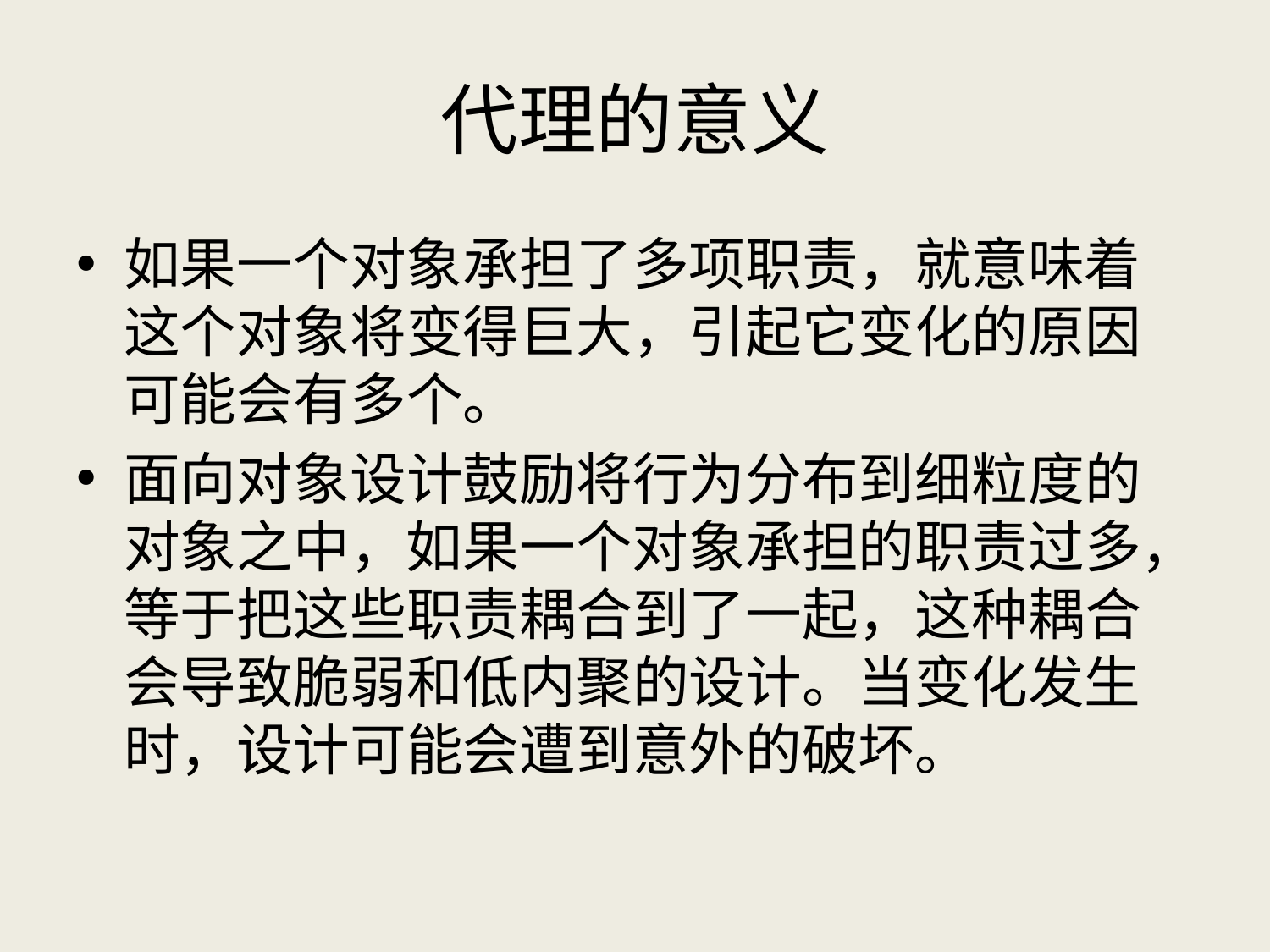

# 代理的意义
如果一个对象承担了多项职责，就意味着这个对象将变得巨大，引起它变化的原因可能会有多个。
面向对象设计鼓励将行为分布到细粒度的对象之中，如果一个对象承担的职责过多，等于把这些职责耦合到了一起，这种耦合会导致脆弱和低内聚的设计。当变化发生时，设计可能会遭到意外的破坏。